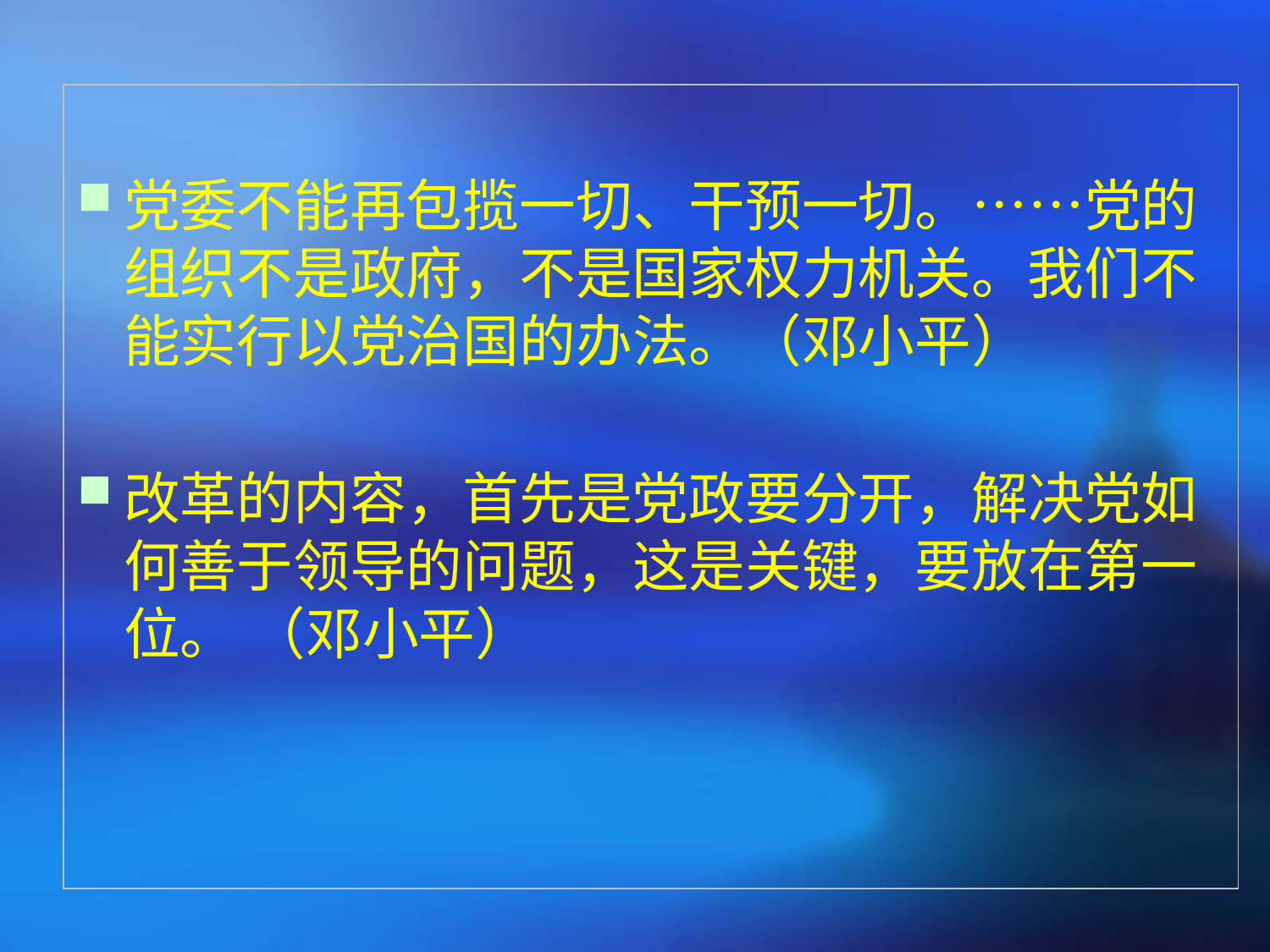

党委不能再包揽一切、干预一切。……党的组织不是政府，不是国家权力机关。我们不能实行以党治国的办法。（邓小平）

改革的内容，首先是党政要分开，解决党如何善于领导的问题，这是关键，要放在第一位。 （邓小平）